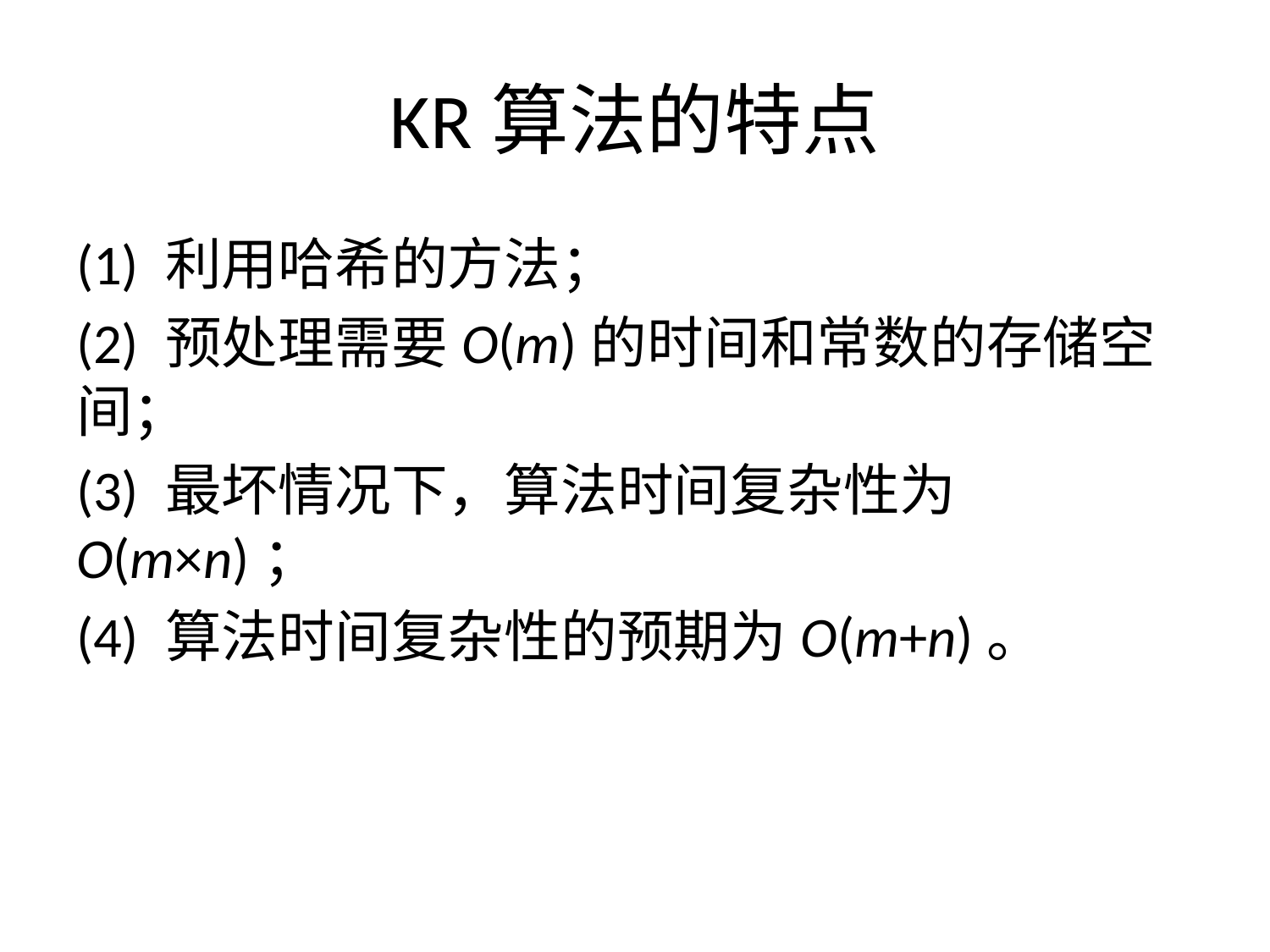

# KR算法的特点
(1) 利用哈希的方法；
(2) 预处理需要O(m)的时间和常数的存储空间；
(3) 最坏情况下，算法时间复杂性为O(m×n)；
(4) 算法时间复杂性的预期为O(m+n)。